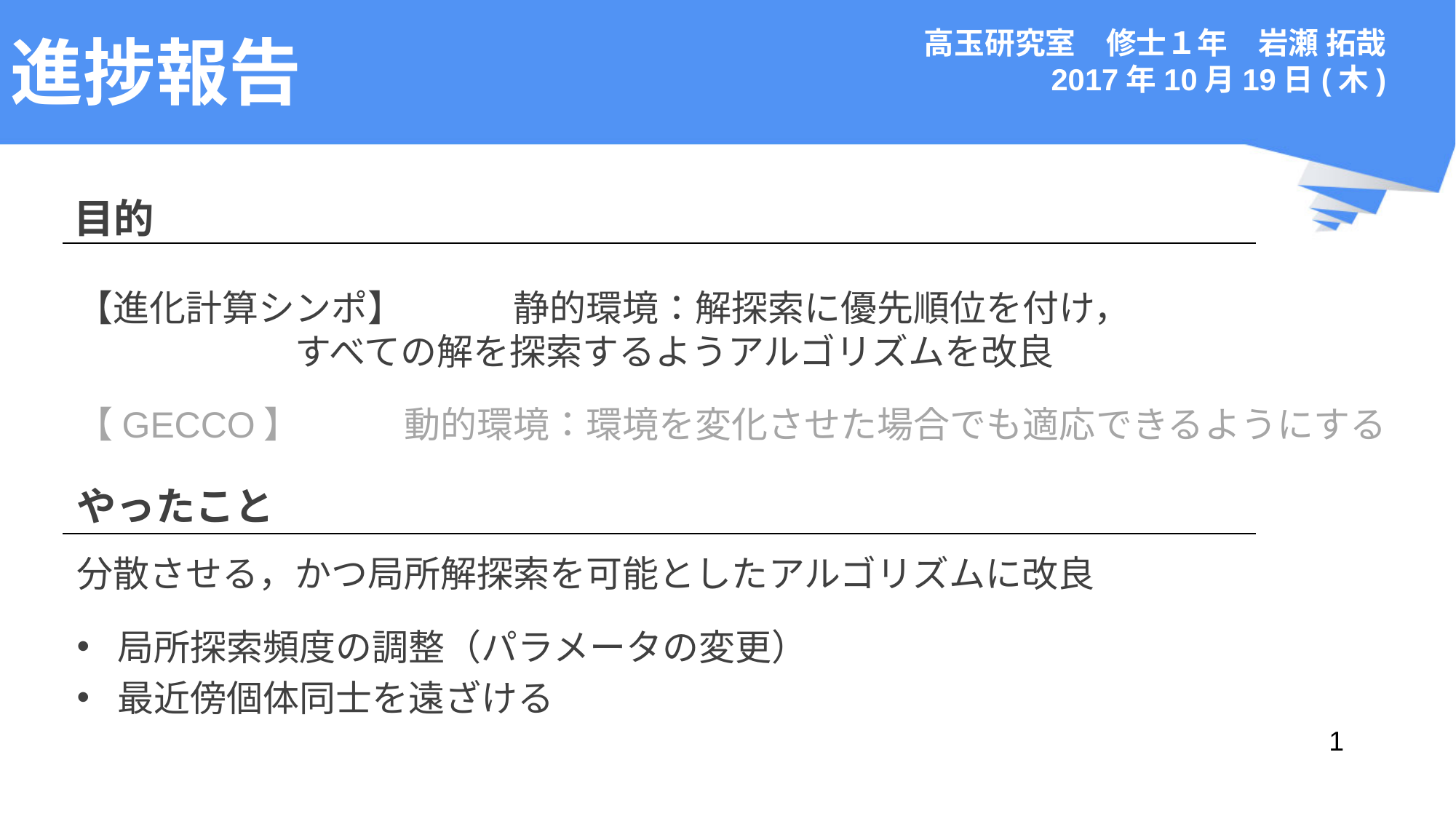

# 進捗報告
高玉研究室　修士１年　岩瀬 拓哉
2017年10月19日(木)
目的

【進化計算シンポ】	静的環境：解探索に優先順位を付け，
		すべての解を探索するようアルゴリズムを改良

【GECCO】	動的環境：環境を変化させた場合でも適応できるようにする
やったこと
分散させる，かつ局所解探索を可能としたアルゴリズムに改良

局所探索頻度の調整（パラメータの変更）
最近傍個体同士を遠ざける
1